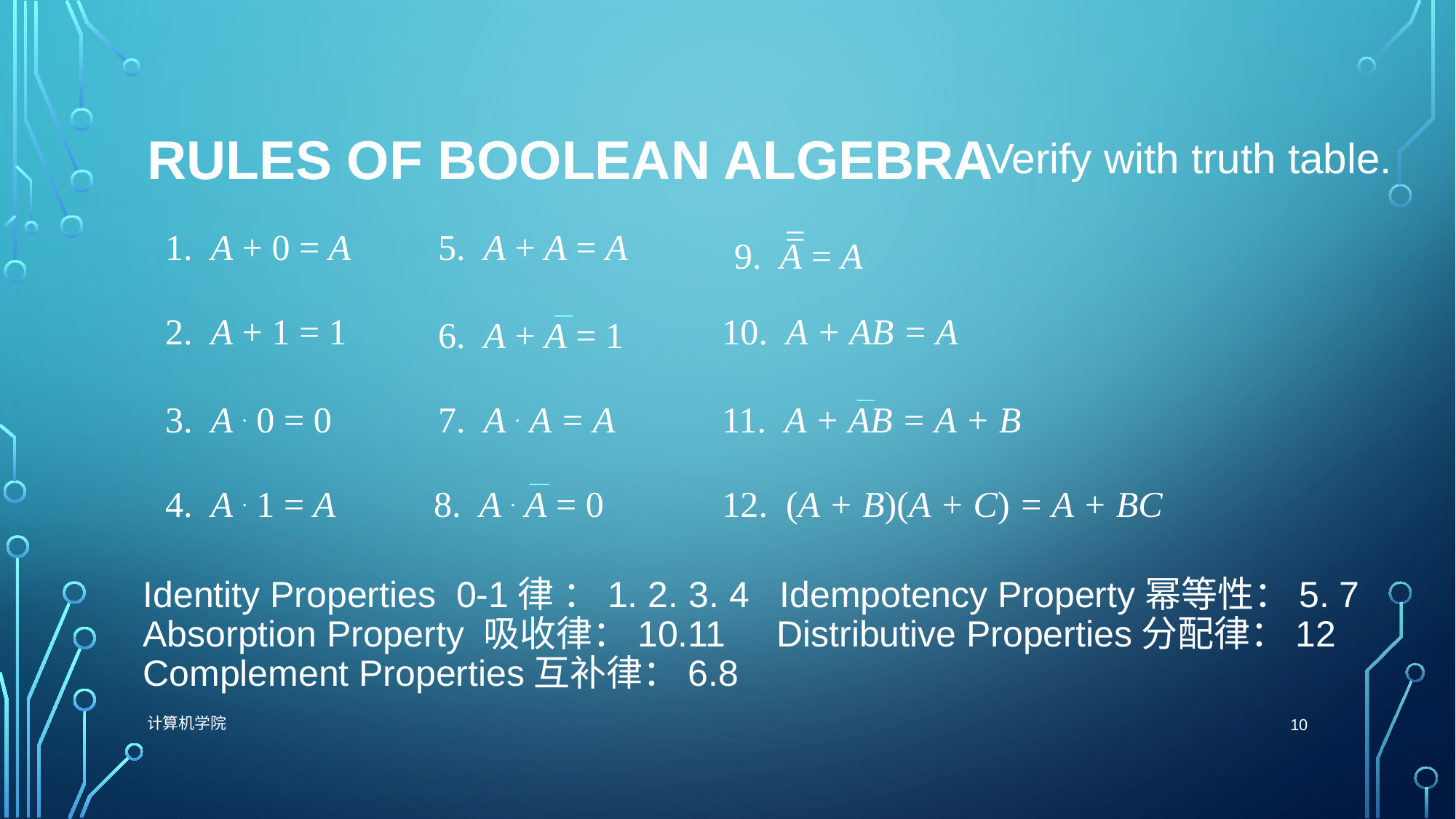

# Rules of Boolean Algebra
Verify with truth table.
=
9.  A = A
1.  A + 0 = A
5.  A + A = A
2.  A + 1 = 1
10.  A + AB = A
6.  A + A = 1

3.  A . 0 = 0
7.  A . A = A
11.  A + AB = A + B

4.  A . 1 = A
8.  A . A = 0

12.  (A + B)(A + C) = A + BC
Identity Properties  0-1律 ：1. 2. 3. 4   Idempotency Property幂等性：5. 7
Absorption Property 吸收律：10.11     Distributive Properties分配律：12
Complement Properties互补律：6.8
10
计算机学院